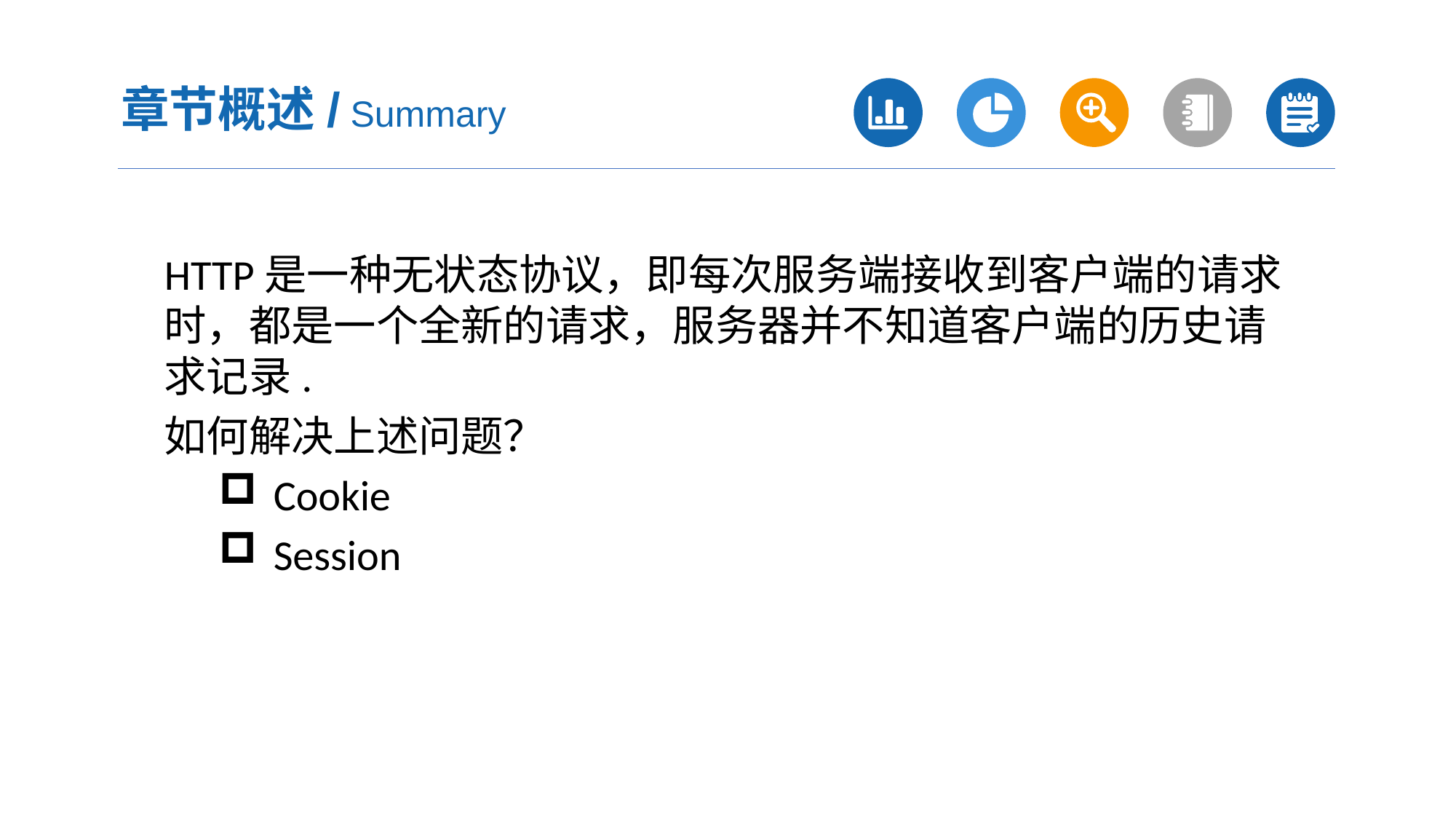

章节概述/ Summary
HTTP是一种无状态协议，即每次服务端接收到客户端的请求时，都是一个全新的请求，服务器并不知道客户端的历史请求记录.
如何解决上述问题？
Cookie
Session